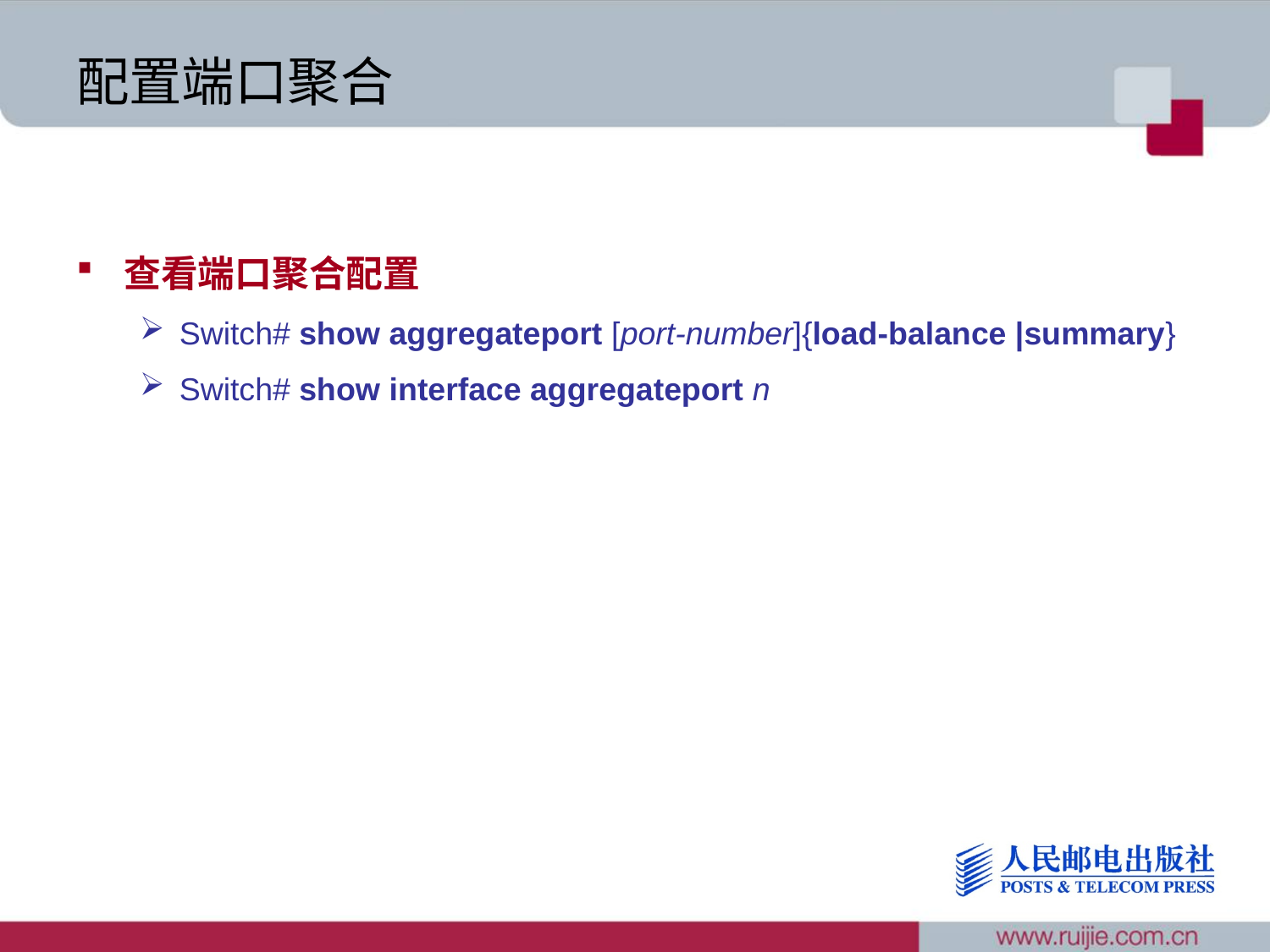

# 配置端口聚合
查看端口聚合配置
Switch# show aggregateport [port-number]{load-balance |summary}
Switch# show interface aggregateport n